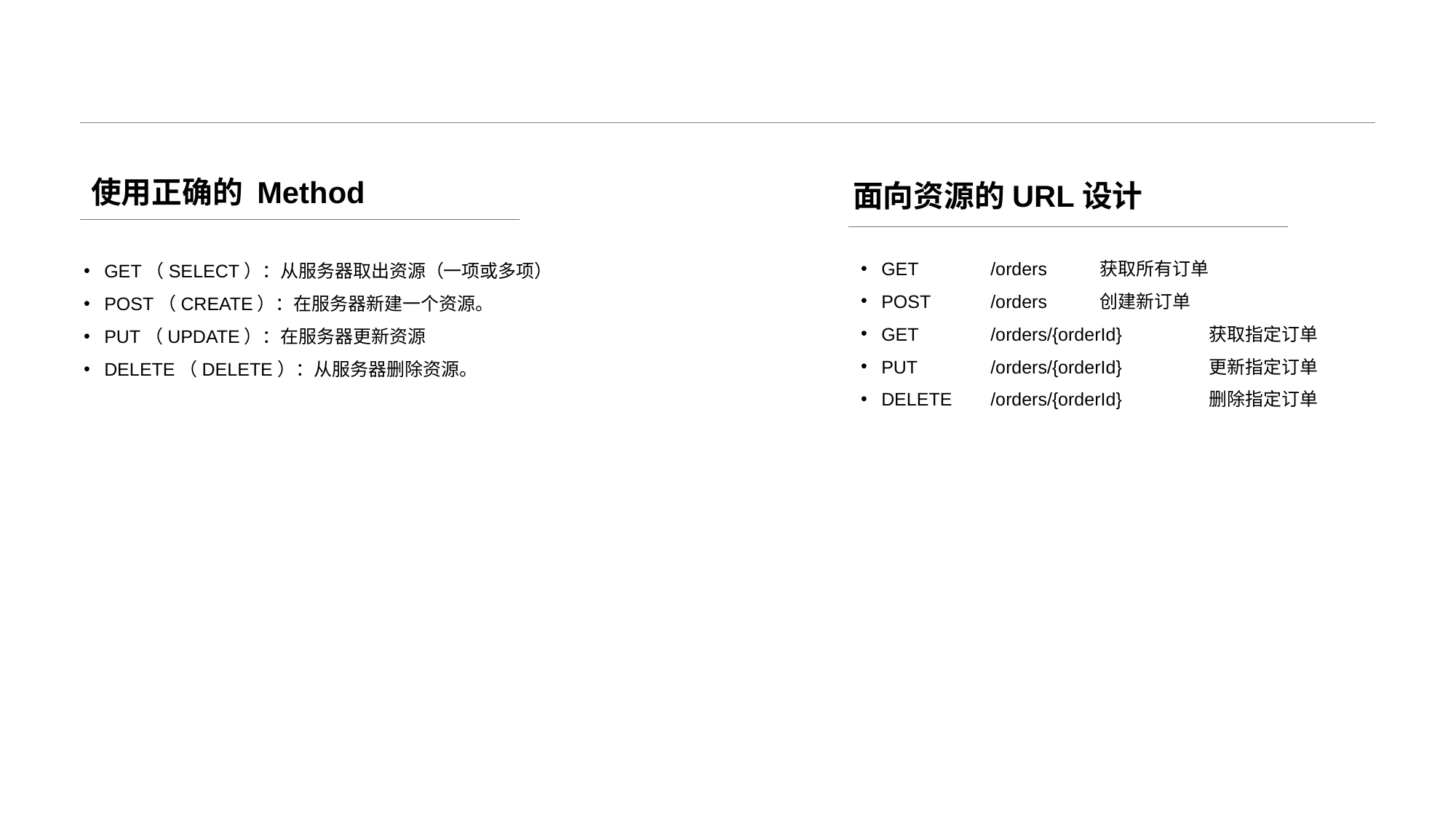

使用正确的 Method
面向资源的URL设计
GET	/orders	获取所有订单
POST	/orders	创建新订单
GET	/orders/{orderId}	获取指定订单
PUT	/orders/{orderId}	更新指定订单
DELETE	/orders/{orderId}	删除指定订单

GET（SELECT）：从服务器取出资源（一项或多项）
POST（CREATE）：在服务器新建一个资源。
PUT（UPDATE）：在服务器更新资源
DELETE（DELETE）：从服务器删除资源。